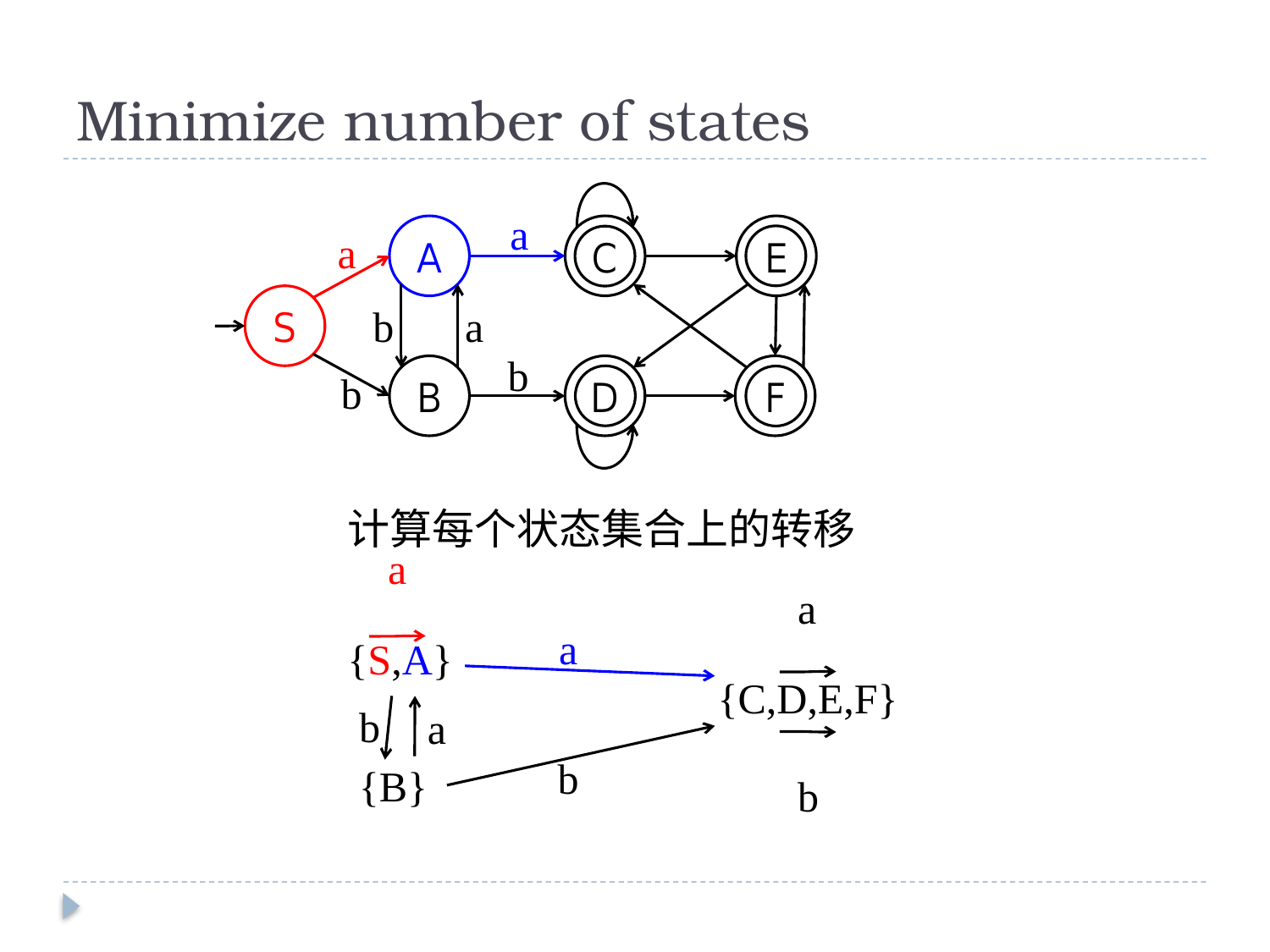

# Minimize number of states
a
A
C
E
a

S
b
a
b
B
D
F
b

计算每个状态集合上的转移
a
a
a
{S,A}
{C,D,E,F}
b
a
b
{B}
b
35